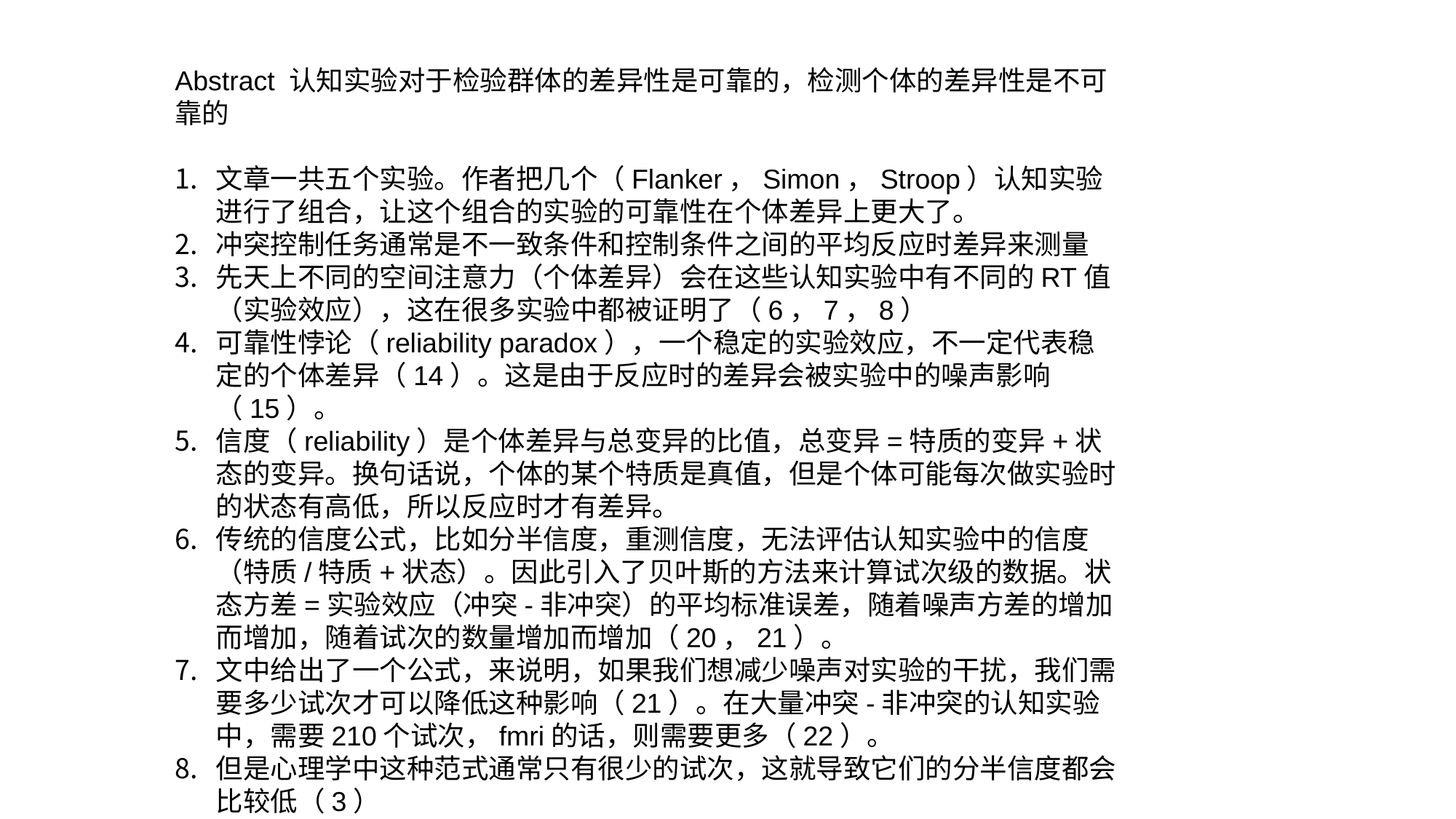

Abstract 认知实验对于检验群体的差异性是可靠的，检测个体的差异性是不可靠的

文章一共五个实验。作者把几个（Flanker，Simon，Stroop）认知实验进行了组合，让这个组合的实验的可靠性在个体差异上更大了。
冲突控制任务通常是不一致条件和控制条件之间的平均反应时差异来测量
先天上不同的空间注意力（个体差异）会在这些认知实验中有不同的RT值（实验效应），这在很多实验中都被证明了（6，7，8）
可靠性悖论（reliability paradox），一个稳定的实验效应，不一定代表稳定的个体差异（14）。这是由于反应时的差异会被实验中的噪声影响（15）。
信度（reliability）是个体差异与总变异的比值，总变异=特质的变异+状态的变异。换句话说，个体的某个特质是真值，但是个体可能每次做实验时的状态有高低，所以反应时才有差异。
传统的信度公式，比如分半信度，重测信度，无法评估认知实验中的信度（特质/特质+状态）。因此引入了贝叶斯的方法来计算试次级的数据。状态方差=实验效应（冲突-非冲突）的平均标准误差，随着噪声方差的增加而增加，随着试次的数量增加而增加（20，21）。
文中给出了一个公式，来说明，如果我们想减少噪声对实验的干扰，我们需要多少试次才可以降低这种影响（21）。在大量冲突-非冲突的认知实验中，需要210个试次，fmri的话，则需要更多（22）。
但是心理学中这种范式通常只有很少的试次，这就导致它们的分半信度都会比较低（3）